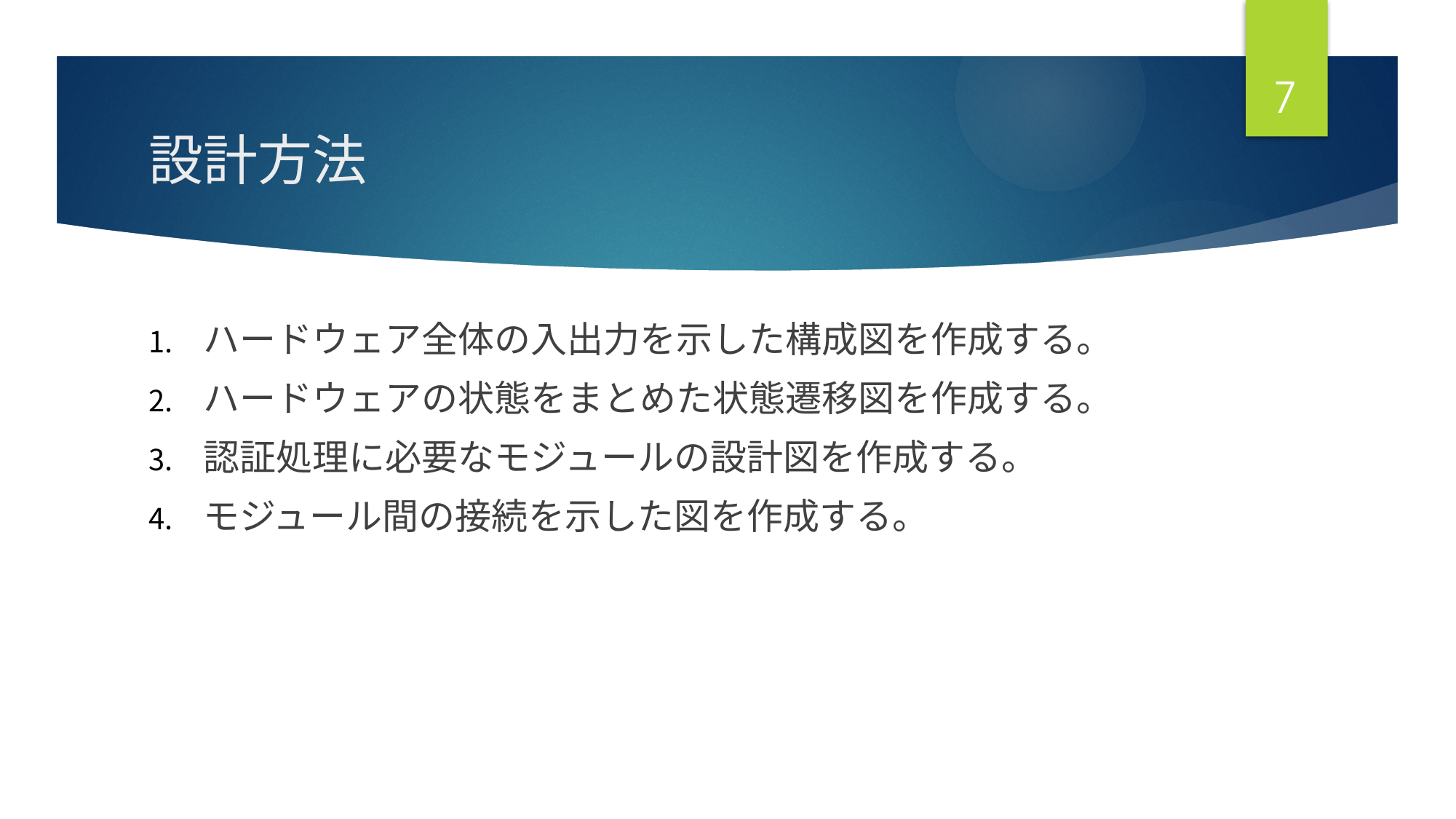

7
# 設計方法
ハードウェア全体の入出力を示した構成図を作成する。
ハードウェアの状態をまとめた状態遷移図を作成する。
認証処理に必要なモジュールの設計図を作成する。
モジュール間の接続を示した図を作成する。